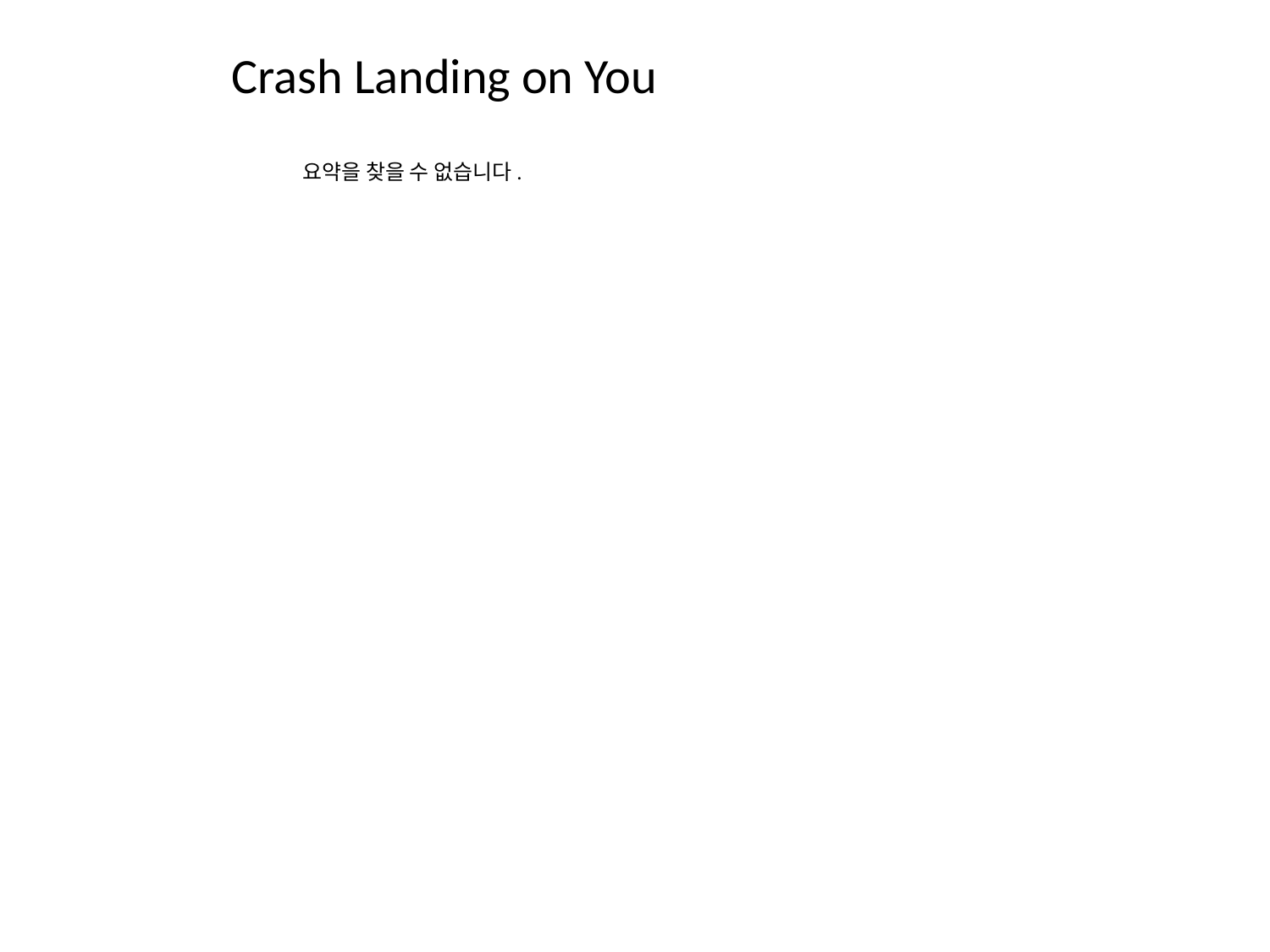

Crash Landing on You
#
요약을 찾을 수 없습니다.